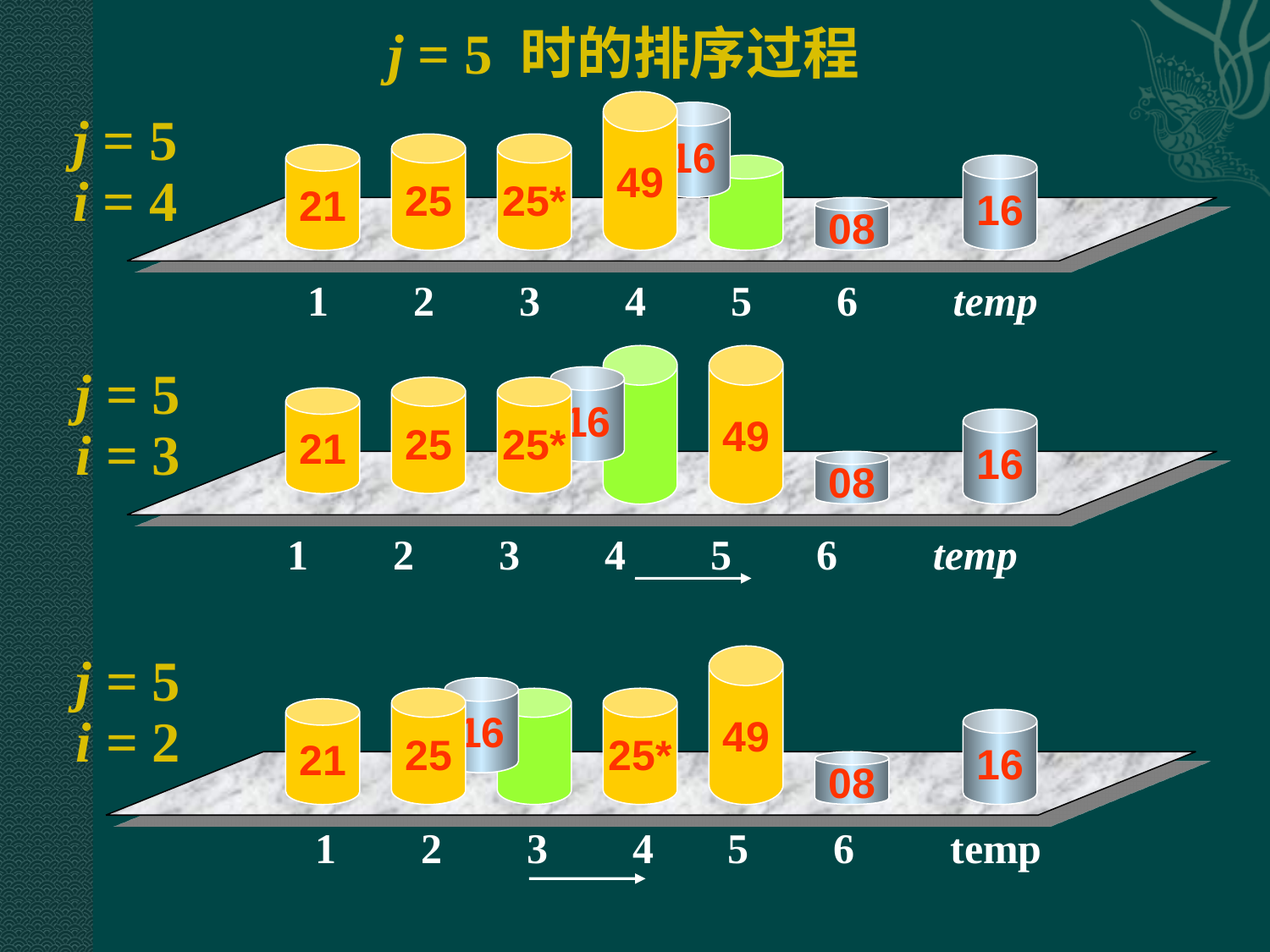

j = 5 时的排序过程
49
16
j = 5
i = 4
25
25*
21
16
16

08
1        2        3        4        5        6         temp
49
49

j = 5
i = 3
16
25
25*
21
16

08
1        2        3        4        5        6         temp

j = 5
i = 2
49
16
25
25*
25*
21
16

08
1        2        3        4       5        6         temp